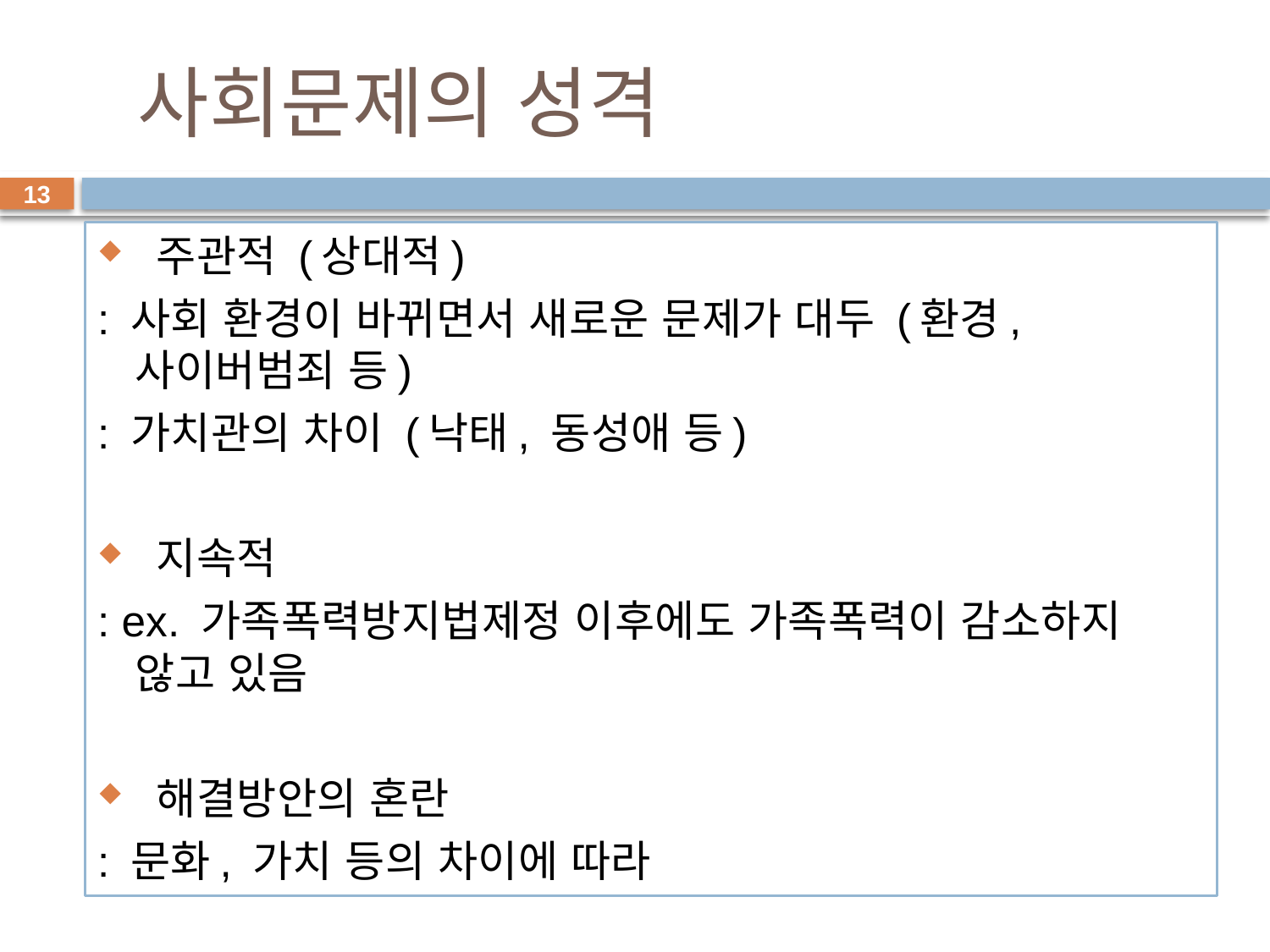

# 사회문제의 성격
13
 주관적 (상대적)
: 사회 환경이 바뀌면서 새로운 문제가 대두 (환경, 사이버범죄 등)
: 가치관의 차이 (낙태, 동성애 등)

 지속적
: ex. 가족폭력방지법제정 이후에도 가족폭력이 감소하지 않고 있음

 해결방안의 혼란
: 문화, 가치 등의 차이에 따라